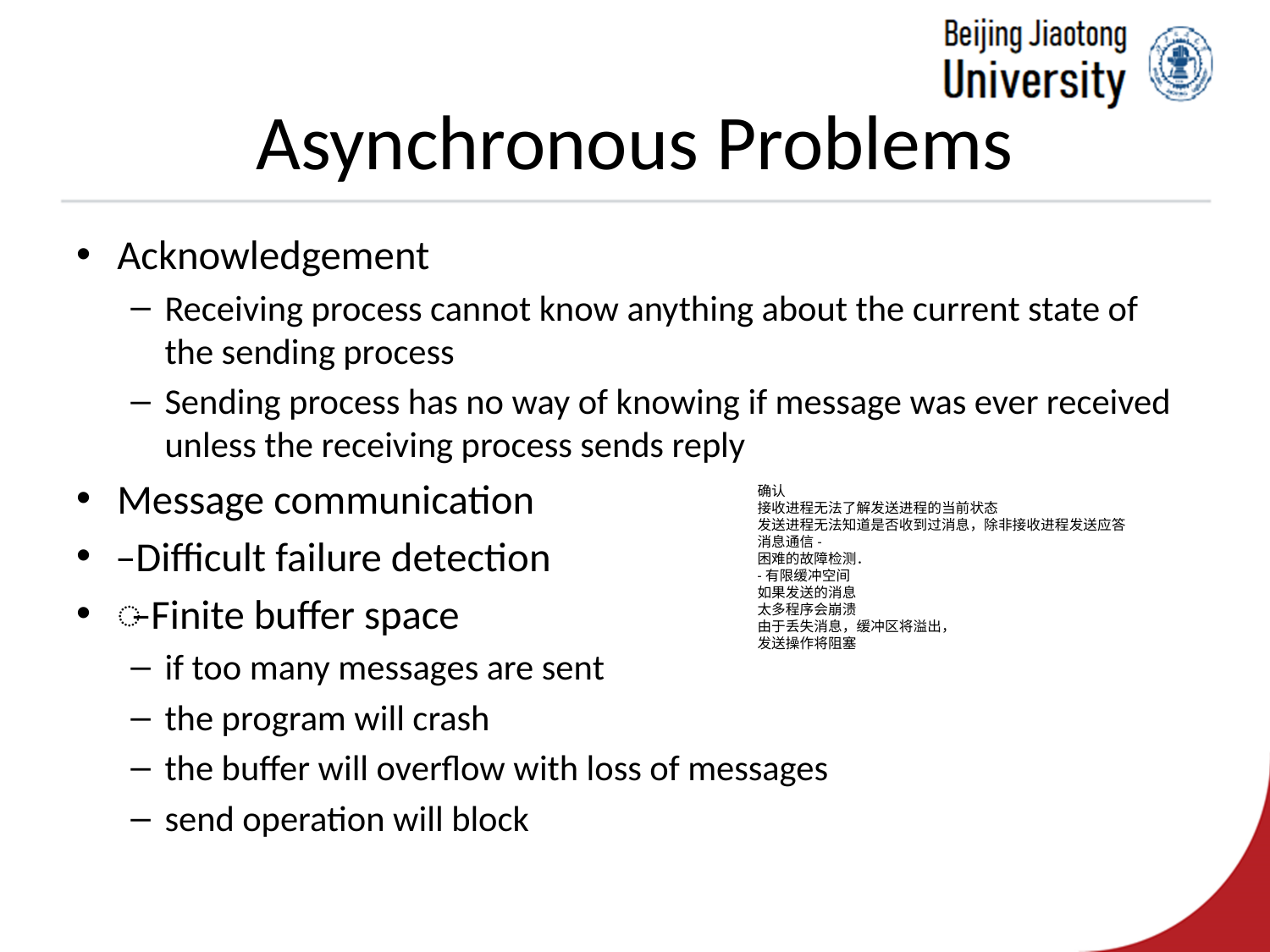

# Asynchronous Problems
Acknowledgement
Receiving process cannot know anything about the current state of the sending process
Sending process has no way of knowing if message was ever received unless the receiving process sends reply
Message communication
 ̶ Difficult failure detection
̶ Finite buffer space
if too many messages are sent
the program will crash
the buffer will overflow with loss of messages
send operation will block

确认
接收进程无法了解发送进程的当前状态
发送进程无法知道是否收到过消息，除非接收进程发送应答
消息通信-
困难的故障检测．
-有限缓冲空间
如果发送的消息
太多程序会崩溃
由于丢失消息，缓冲区将溢出，
发送操作将阻塞